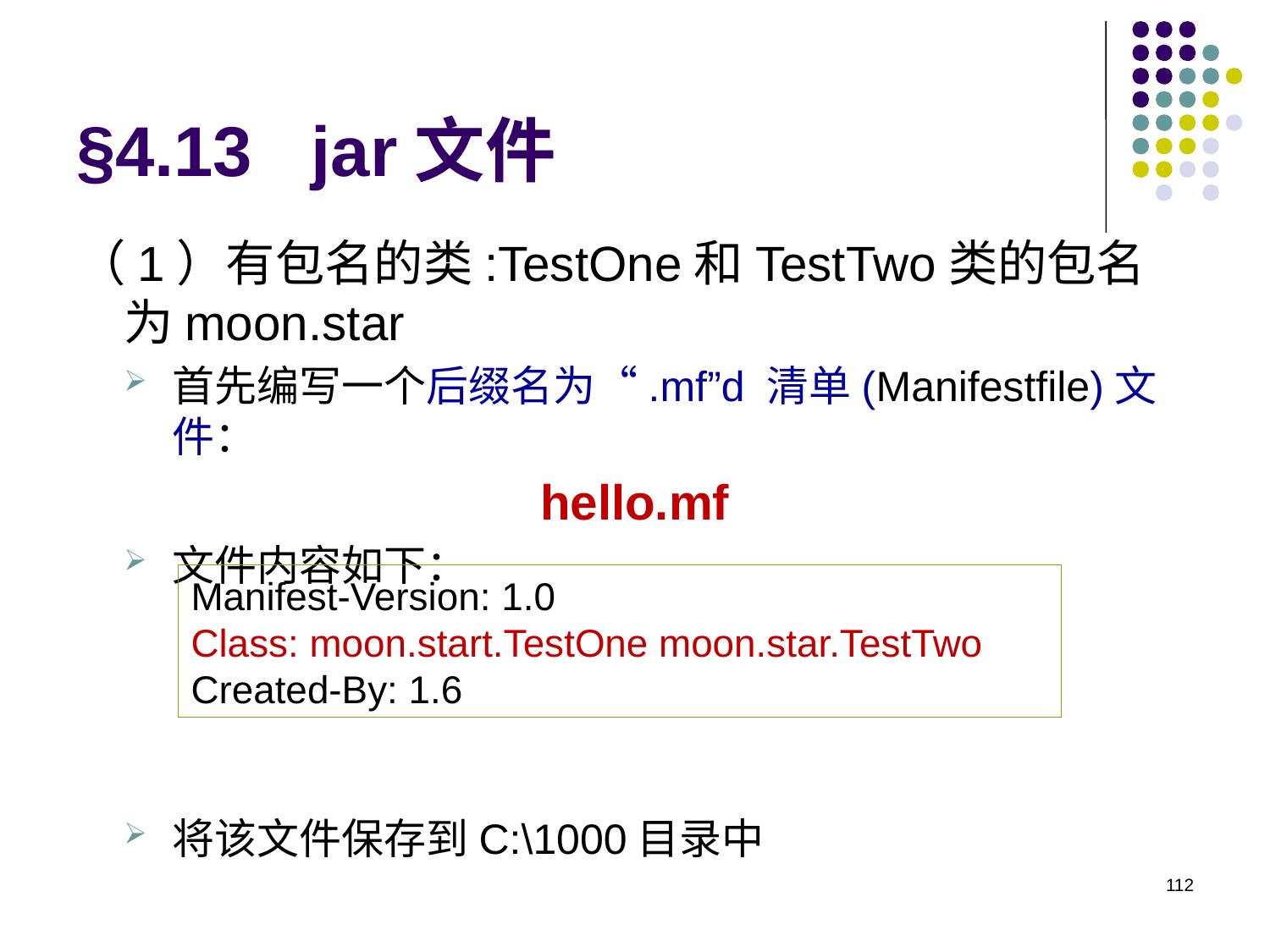

# §4.13   jar文件
（1）有包名的类:TestOne和TestTwo类的包名为moon.star
首先编写一个后缀名为“.mf”d 清单(Manifestfile)文件：
hello.mf
文件内容如下：

将该文件保存到C:\1000目录中
Manifest-Version: 1.0
Class: moon.start.TestOne moon.star.TestTwo
Created-By: 1.6
112